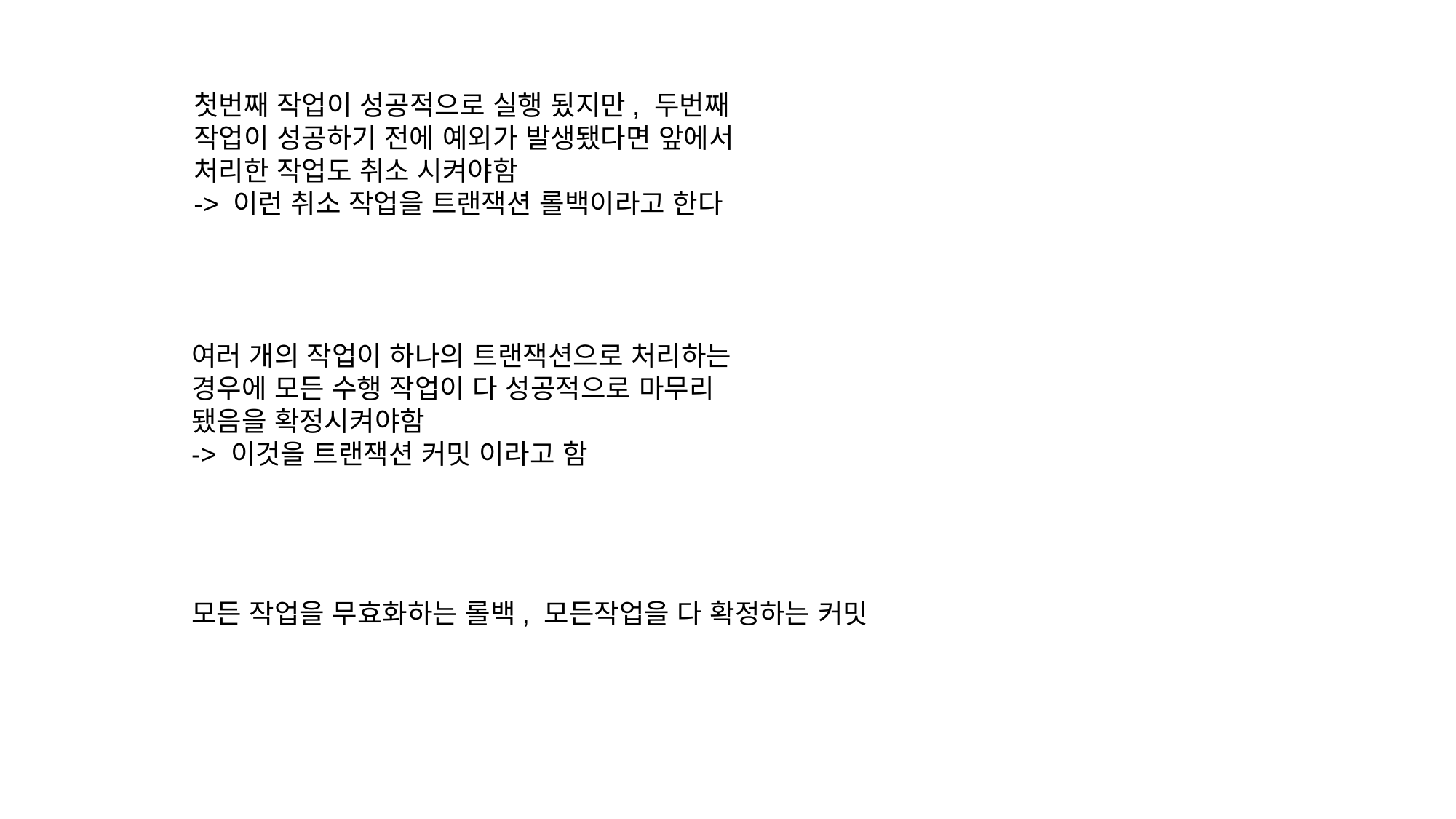

첫번째 작업이 성공적으로 실행 됬지만, 두번째 작업이 성공하기 전에 예외가 발생됐다면 앞에서 처리한 작업도 취소 시켜야함
-> 이런 취소 작업을 트랜잭션 롤백이라고 한다
여러 개의 작업이 하나의 트랜잭션으로 처리하는 경우에 모든 수행 작업이 다 성공적으로 마무리 됐음을 확정시켜야함
-> 이것을 트랜잭션 커밋 이라고 함
모든 작업을 무효화하는 롤백, 모든작업을 다 확정하는 커밋